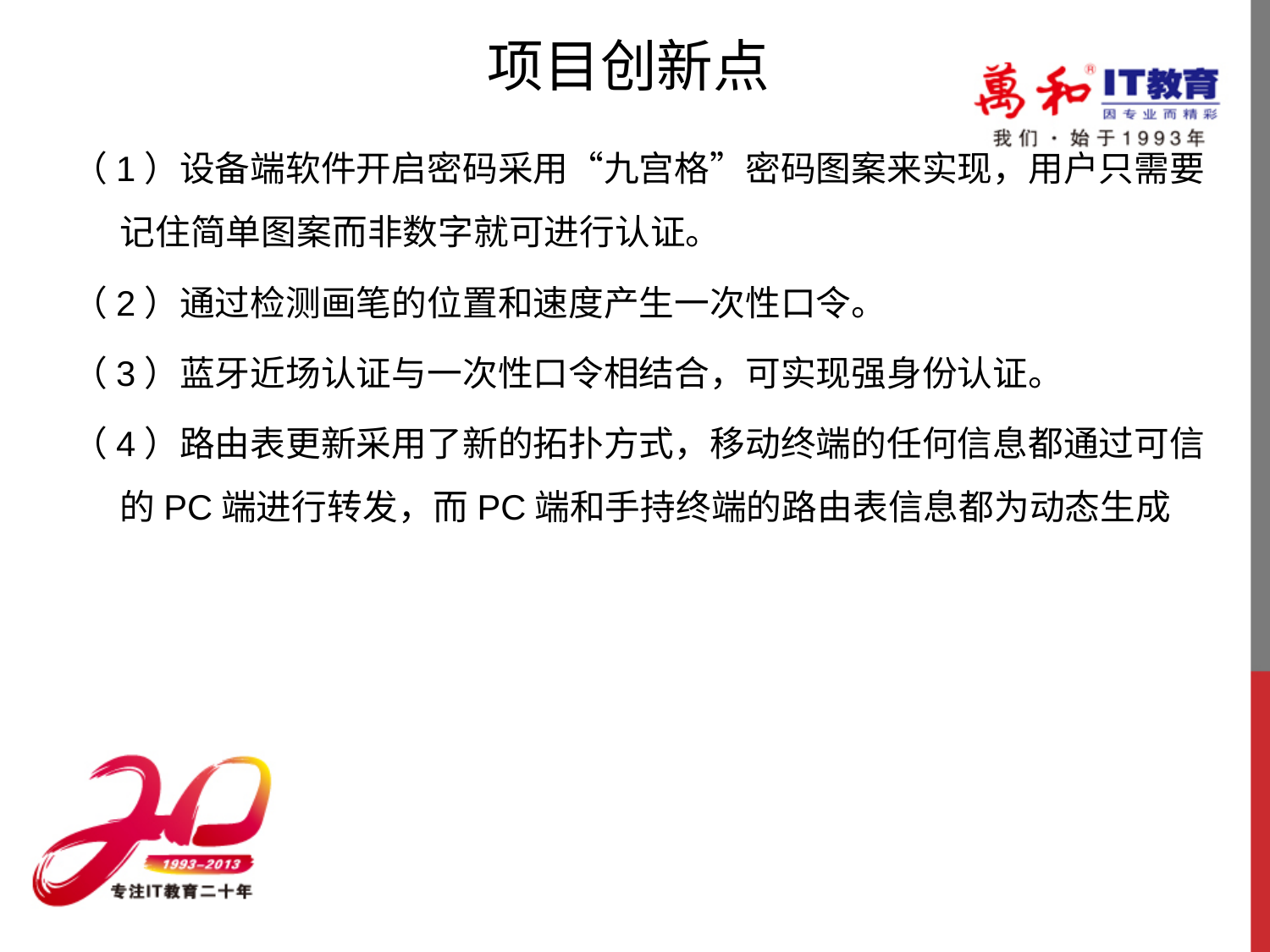

# 项目创新点
（1）设备端软件开启密码采用“九宫格”密码图案来实现，用户只需要记住简单图案而非数字就可进行认证。
（2）通过检测画笔的位置和速度产生一次性口令。
（3）蓝牙近场认证与一次性口令相结合，可实现强身份认证。
（4）路由表更新采用了新的拓扑方式，移动终端的任何信息都通过可信的PC端进行转发，而PC端和手持终端的路由表信息都为动态生成